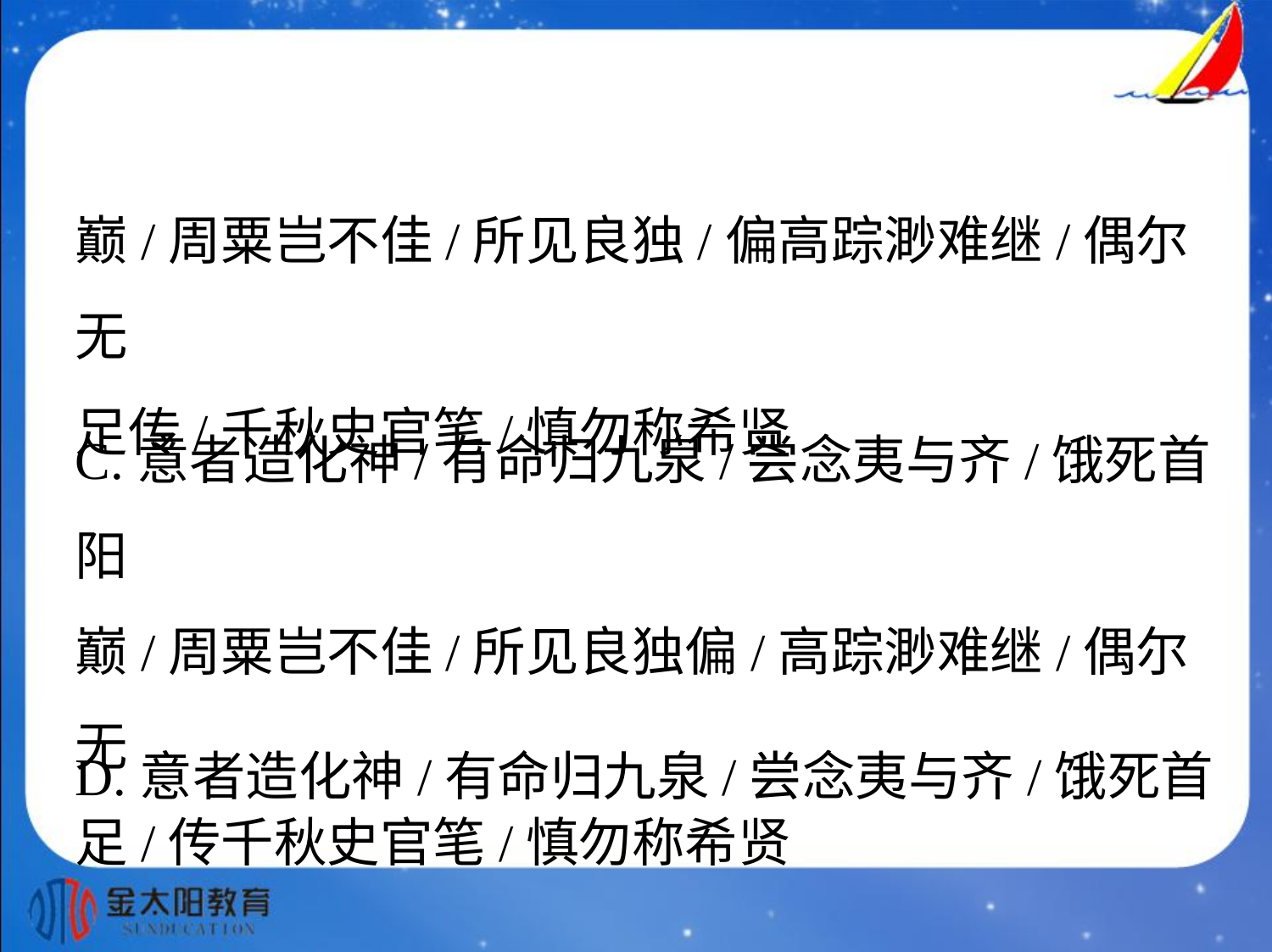

巅/周粟岂不佳/所见良独/偏高踪渺难继/偶尔无
足传/千秋史官笔/慎勿称希贤
C.意者造化神/有命归九泉/尝念夷与齐/饿死首阳
巅/周粟岂不佳/所见良独偏/高踪渺难继/偶尔无
足/传千秋史官笔/慎勿称希贤
D.意者造化神/有命归九泉/尝念夷与齐/饿死首